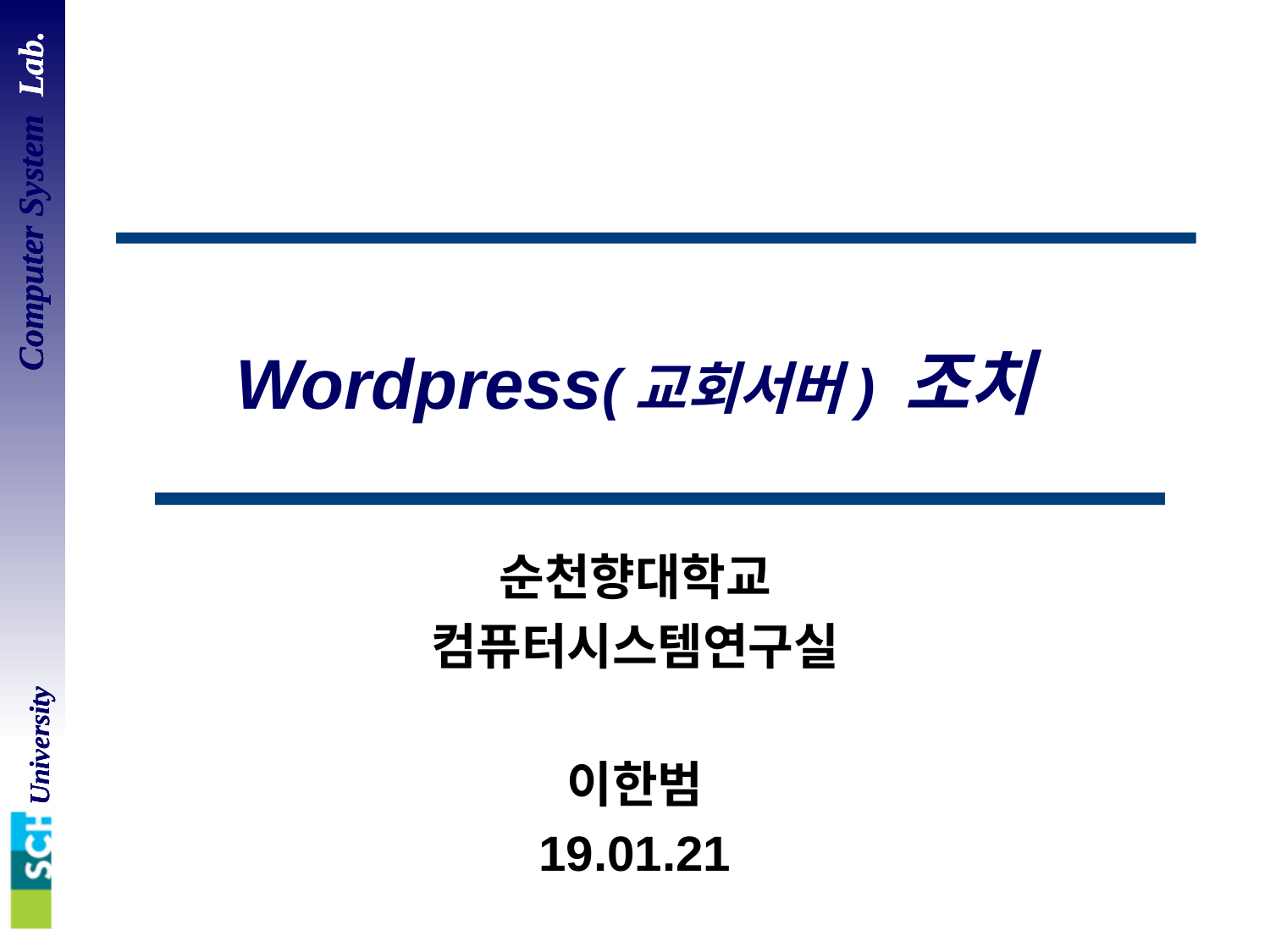

# Wordpress(교회서버) 조치
순천향대학교
컴퓨터시스템연구실

이한범
19.01.21